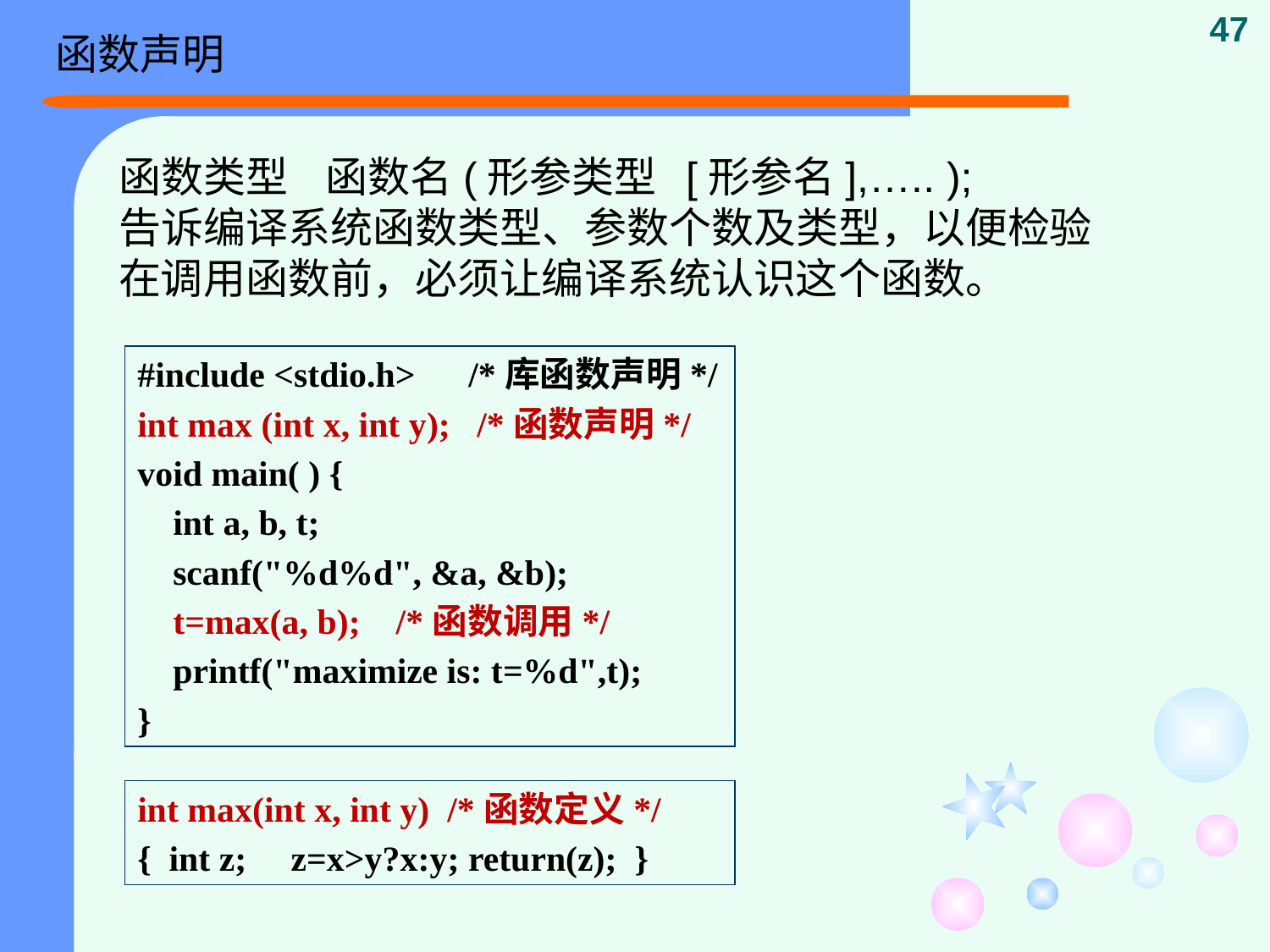

函数声明
47
函数类型    函数名(形参类型  [形参名],….. );
告诉编译系统函数类型、参数个数及类型，以便检验
在调用函数前，必须让编译系统认识这个函数。
#include <stdio.h>      /*库函数声明*/
int max (int x, int y);   /*函数声明*/
void main( ) {
    int a, b, t;
    scanf("%d%d", &a, &b);
    t=max(a, b);    /*函数调用*/
    printf("maximize is: t=%d",t);
}
int max(int x, int y)  /*函数定义*/
{  int z;     z=x>y?x:y; return(z);  }